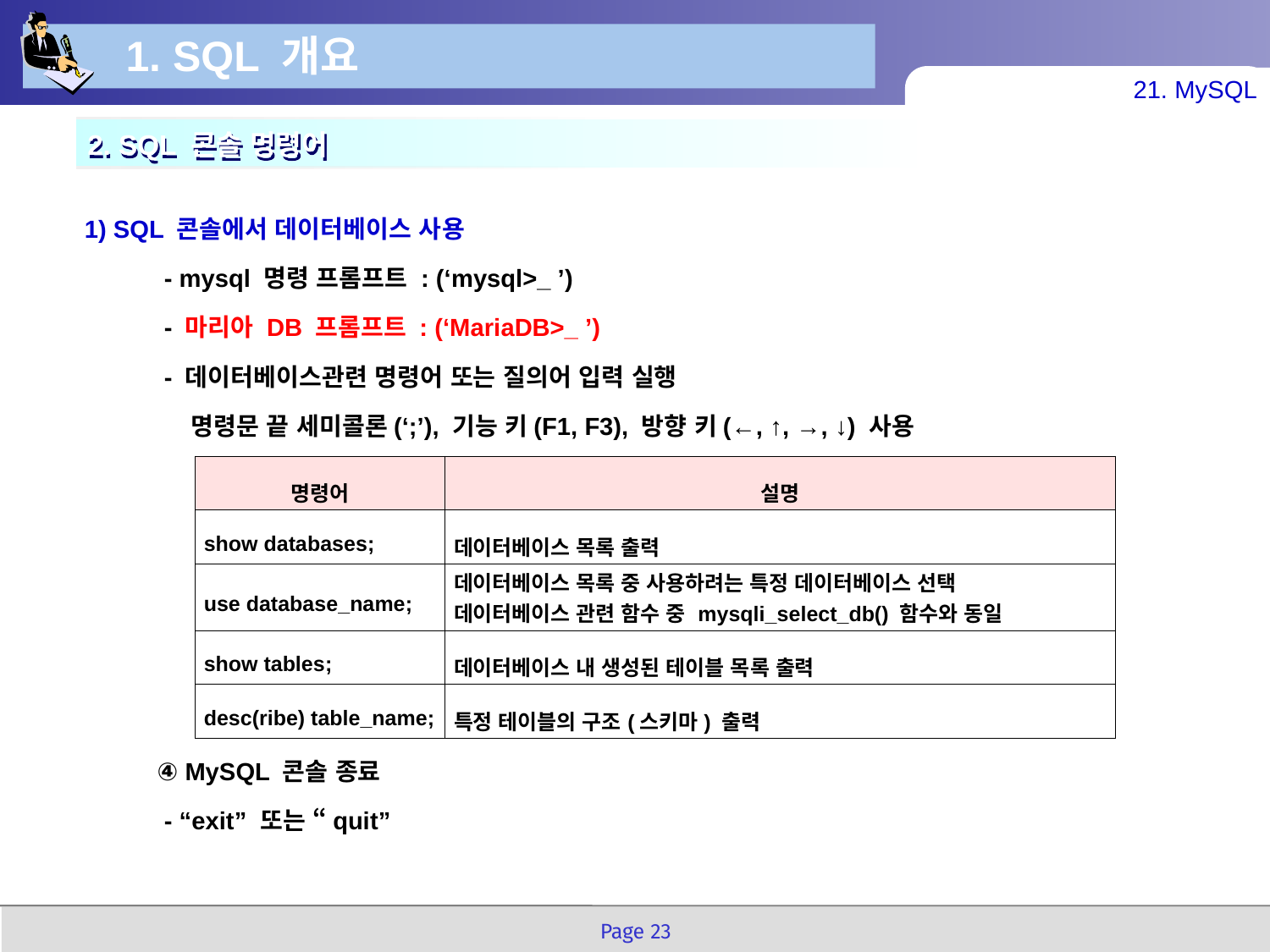

1. SQL 개요
21. MySQL

2. SQL 콘솔 명령어
  1) SQL 콘솔에서 데이터베이스 사용
   - mysql 명령 프롬프트 : (‘mysql>_ ’)
   - 마리아 DB 프롬프트 : (‘MariaDB>_ ’)
   - 데이터베이스관련 명령어 또는 질의어 입력 실행
      명령문 끝 세미콜론(‘;’), 기능 키(F1, F3), 방향 키(←, ↑, →, ↓) 사용

  ④ MySQL 콘솔 종료
   - “exit” 또는 “quit”

| 명령어 | 설명 |
| --- | --- |
| show databases; | 데이터베이스 목록 출력 |
| use database\_name; | 데이터베이스 목록 중 사용하려는 특정 데이터베이스 선택 데이터베이스 관련 함수 중 mysqli\_select\_db() 함수와 동일 |
| show tables; | 데이터베이스 내 생성된 테이블 목록 출력 |
| desc(ribe) table\_name; | 특정 테이블의 구조(스키마) 출력 |
Page 23